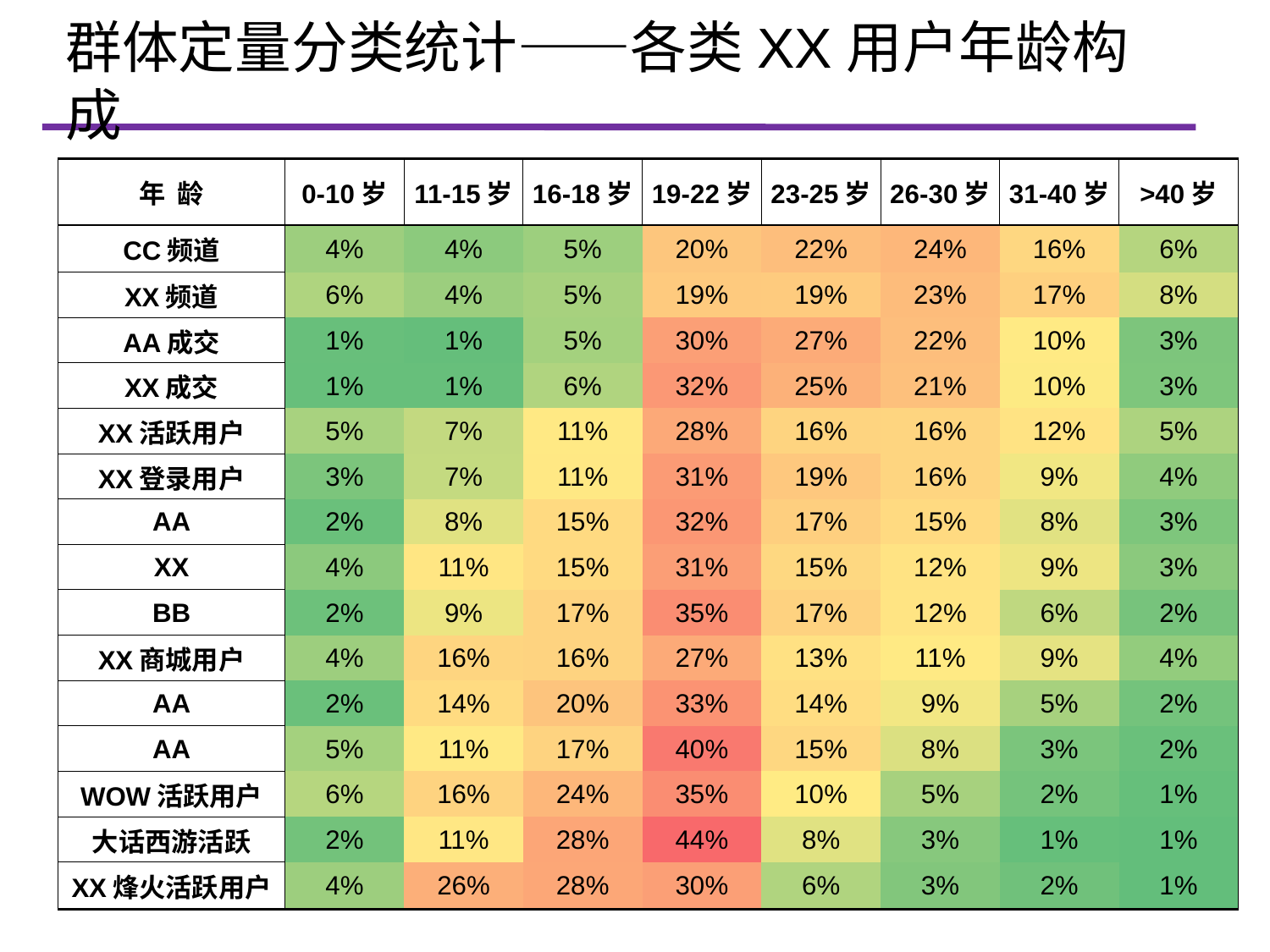

# 群体定量分类统计——各类XX用户年龄构成
| 年 龄 | 0-10岁 | 11-15岁 | 16-18岁 | 19-22岁 | 23-25岁 | 26-30岁 | 31-40岁 | >40岁 |
| --- | --- | --- | --- | --- | --- | --- | --- | --- |
| CC频道 | 4% | 4% | 5% | 20% | 22% | 24% | 16% | 6% |
| XX频道 | 6% | 4% | 5% | 19% | 19% | 23% | 17% | 8% |
| AA成交 | 1% | 1% | 5% | 30% | 27% | 22% | 10% | 3% |
| XX成交 | 1% | 1% | 6% | 32% | 25% | 21% | 10% | 3% |
| XX活跃用户 | 5% | 7% | 11% | 28% | 16% | 16% | 12% | 5% |
| XX登录用户 | 3% | 7% | 11% | 31% | 19% | 16% | 9% | 4% |
| AA | 2% | 8% | 15% | 32% | 17% | 15% | 8% | 3% |
| XX | 4% | 11% | 15% | 31% | 15% | 12% | 9% | 3% |
| BB | 2% | 9% | 17% | 35% | 17% | 12% | 6% | 2% |
| XX商城用户 | 4% | 16% | 16% | 27% | 13% | 11% | 9% | 4% |
| AA | 2% | 14% | 20% | 33% | 14% | 9% | 5% | 2% |
| AA | 5% | 11% | 17% | 40% | 15% | 8% | 3% | 2% |
| WOW活跃用户 | 6% | 16% | 24% | 35% | 10% | 5% | 2% | 1% |
| 大话西游活跃 | 2% | 11% | 28% | 44% | 8% | 3% | 1% | 1% |
| XX烽火活跃用户 | 4% | 26% | 28% | 30% | 6% | 3% | 2% | 1% |